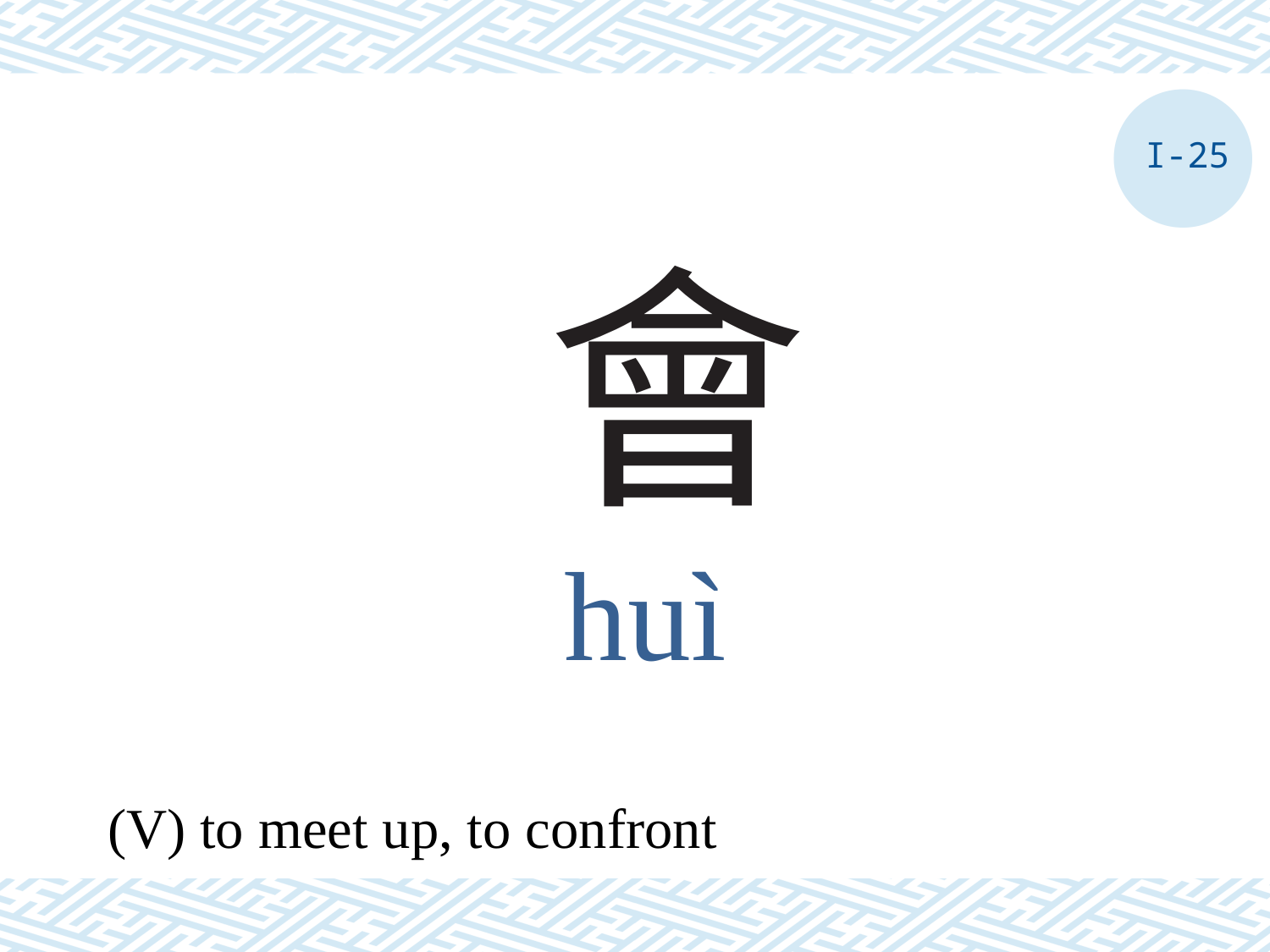

I-25

# 會
huì
(V) to meet up, to confront